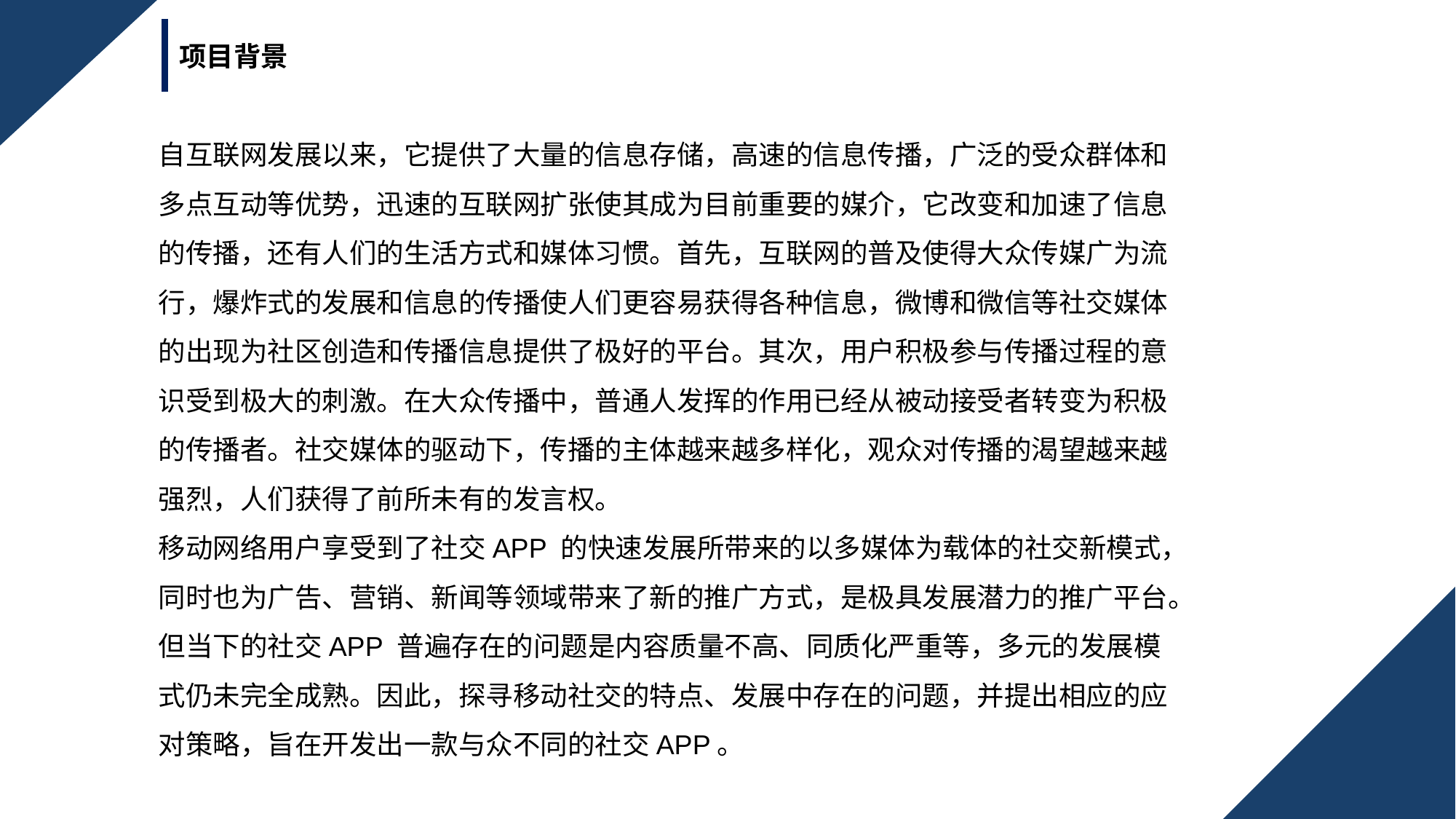

项目背景
自互联网发展以来，它提供了大量的信息存储，高速的信息传播，广泛的受众群体和多点互动等优势，迅速的互联网扩张使其成为目前重要的媒介，它改变和加速了信息的传播，还有人们的生活方式和媒体习惯。首先，互联网的普及使得大众传媒广为流行，爆炸式的发展和信息的传播使人们更容易获得各种信息，微博和微信等社交媒体的出现为社区创造和传播信息提供了极好的平台。其次，用户积极参与传播过程的意识受到极大的刺激。在大众传播中，普通人发挥的作用已经从被动接受者转变为积极的传播者。社交媒体的驱动下，传播的主体越来越多样化，观众对传播的渴望越来越强烈，人们获得了前所未有的发言权。
移动网络用户享受到了社交APP 的快速发展所带来的以多媒体为载体的社交新模式，同时也为广告、营销、新闻等领域带来了新的推广方式，是极具发展潜力的推广平台。但当下的社交APP 普遍存在的问题是内容质量不高、同质化严重等，多元的发展模式仍未完全成熟。因此，探寻移动社交的特点、发展中存在的问题，并提出相应的应对策略，旨在开发出一款与众不同的社交APP。